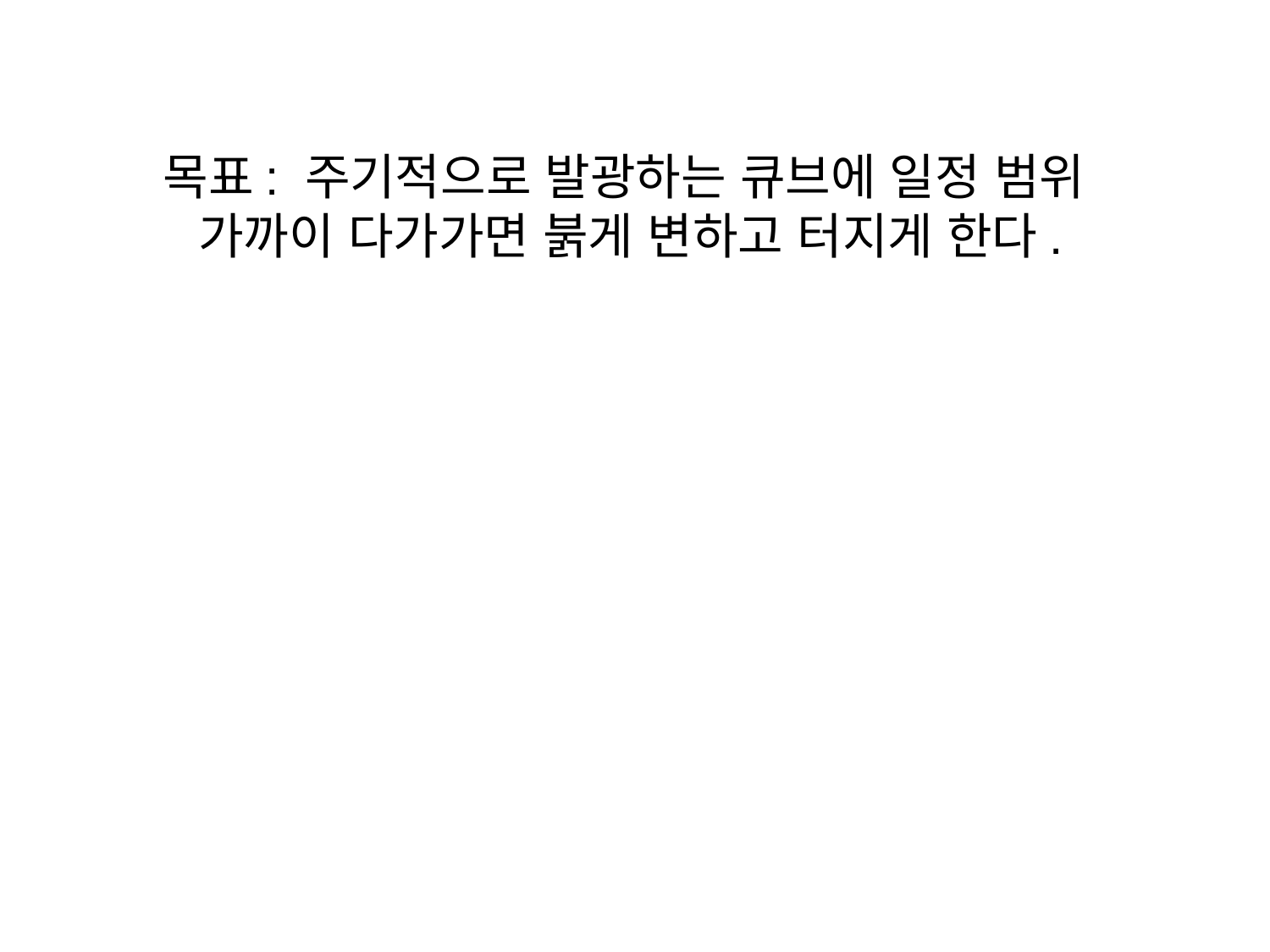

# 목표: 주기적으로 발광하는 큐브에 일정 범위 가까이 다가가면 붉게 변하고 터지게 한다.